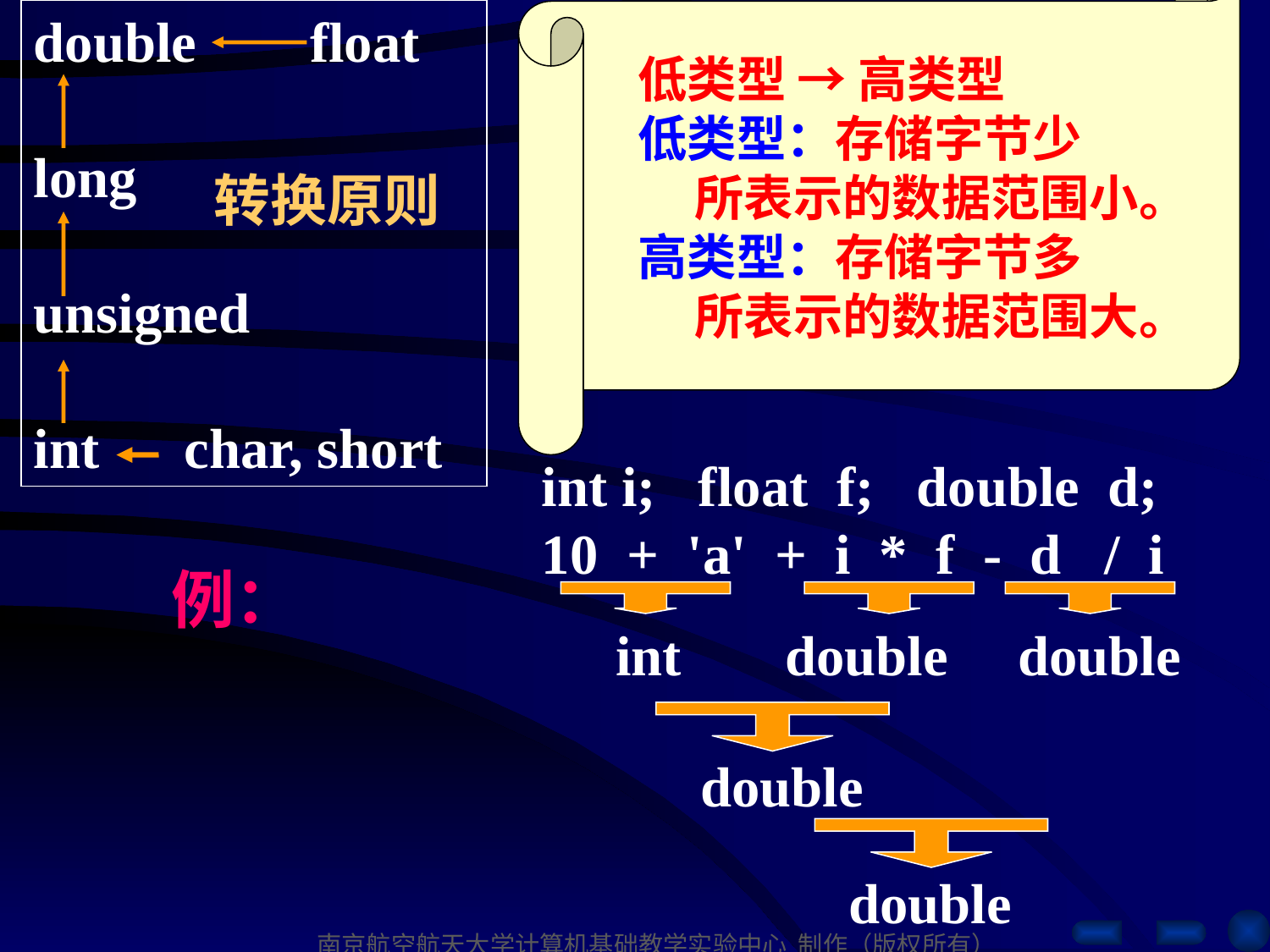

double        float

long

unsigned

int      char, short

转换原则

低类型 → 高类型
低类型：存储字节少
    所表示的数据范围小。
高类型：存储字节多
    所表示的数据范围大。

   int i;   float  f;   double  d;
   10  +  'a'  +  i  *  f  -  d   /  i
例：

int
double
double

double

double